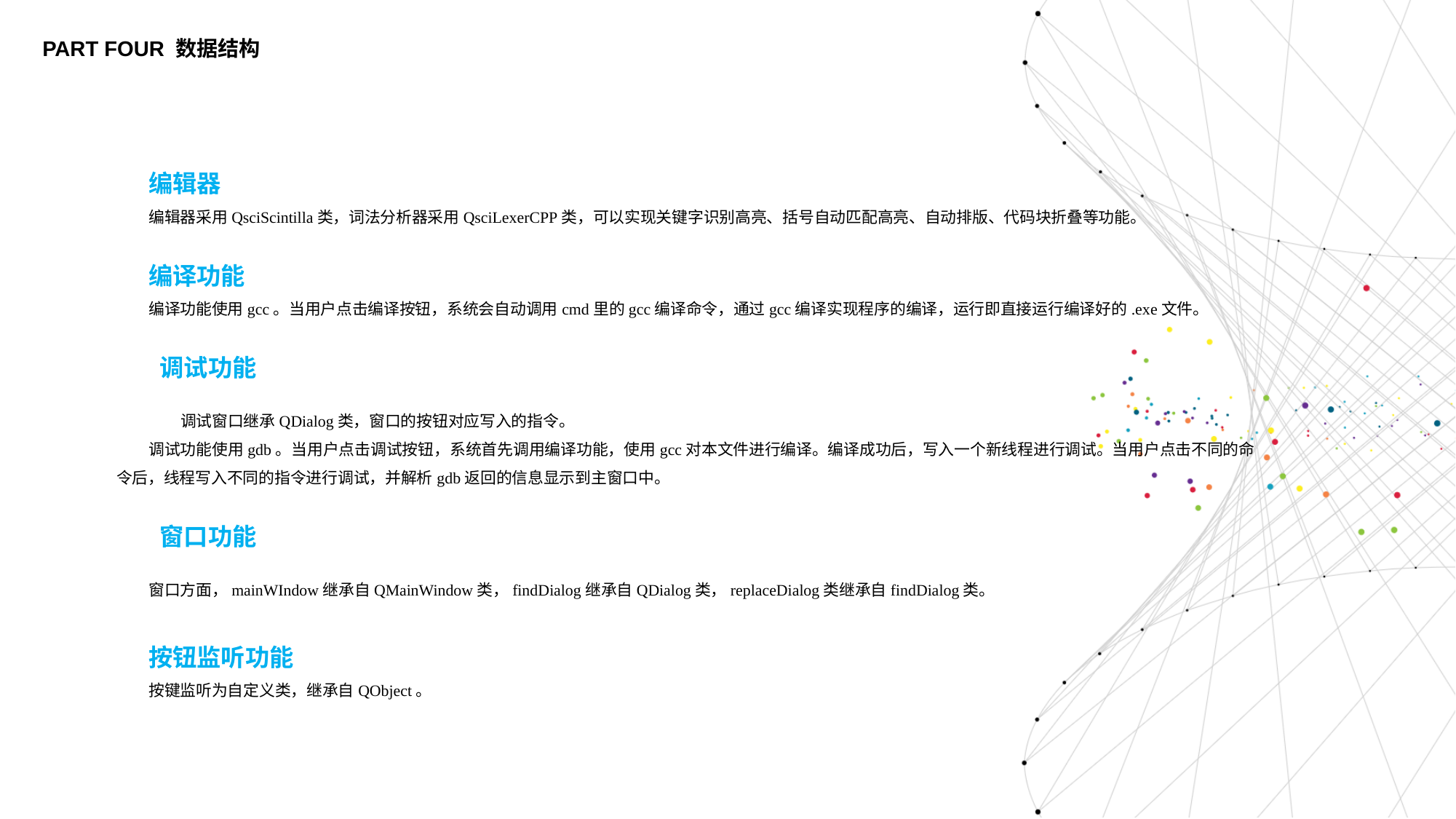

PART FOUR 数据结构
编辑器
编辑器采用QsciScintilla类，词法分析器采用QsciLexerCPP类，可以实现关键字识别高亮、括号自动匹配高亮、自动排版、代码块折叠等功能。
编译功能
编译功能使用gcc。当用户点击编译按钮，系统会自动调用cmd里的gcc编译命令，通过gcc编译实现程序的编译，运行即直接运行编译好的.exe文件。
 调试功能
调试窗口继承QDialog类，窗口的按钮对应写入的指令。
调试功能使用gdb。当用户点击调试按钮，系统首先调用编译功能，使用gcc对本文件进行编译。编译成功后，写入一个新线程进行调试。当用户点击不同的命令后，线程写入不同的指令进行调试，并解析gdb返回的信息显示到主窗口中。
 窗口功能
窗口方面，mainWIndow继承自QMainWindow类，findDialog继承自QDialog类，replaceDialog类继承自findDialog类。

按钮监听功能
按键监听为自定义类，继承自QObject。